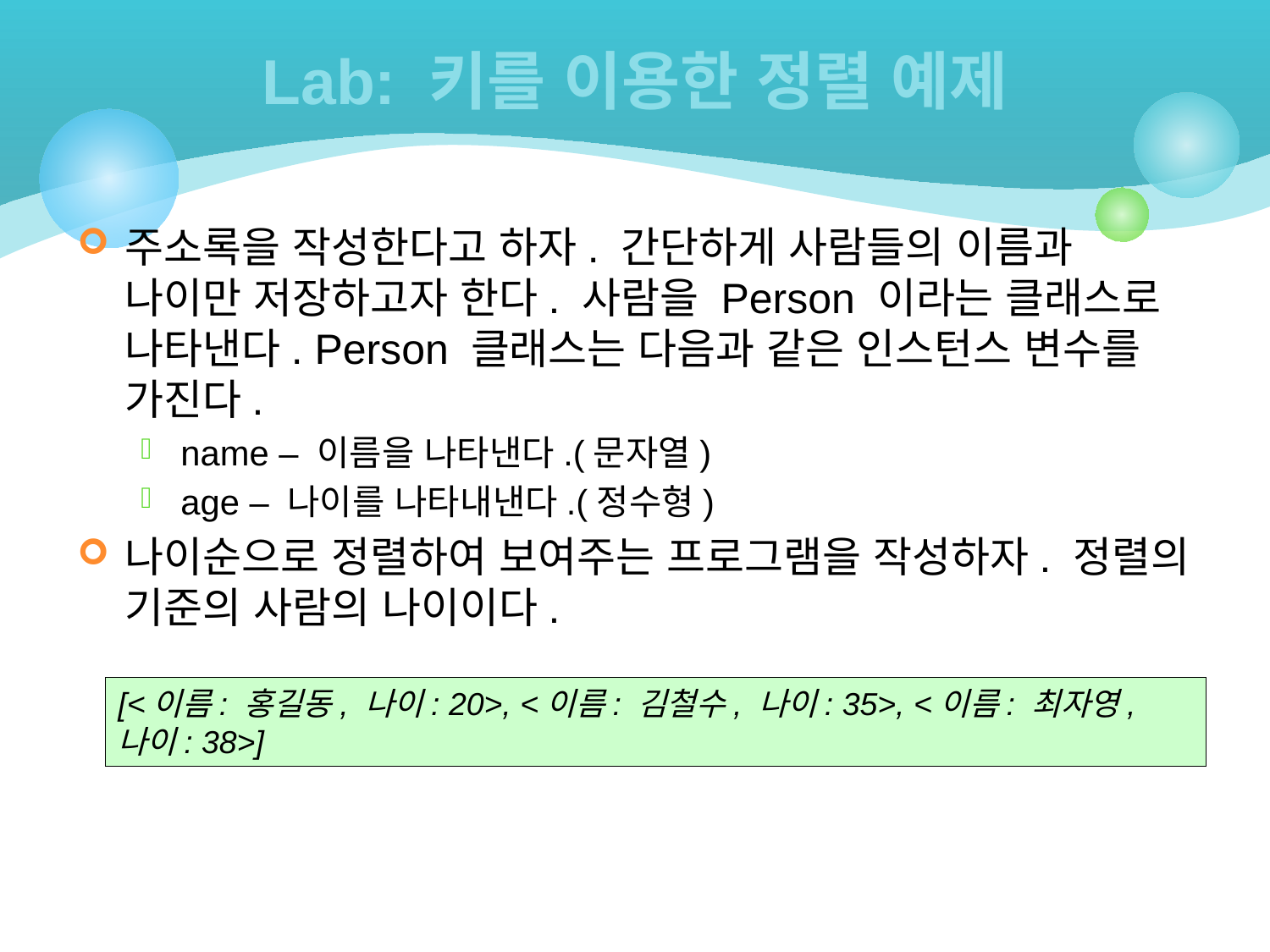

# Lab: 키를 이용한 정렬 예제
주소록을 작성한다고 하자. 간단하게 사람들의 이름과 나이만 저장하고자 한다. 사람을 Person 이라는 클래스로 나타낸다. Person 클래스는 다음과 같은 인스턴스 변수를 가진다.
name – 이름을 나타낸다.(문자열)
age – 나이를 나타내낸다.(정수형)
나이순으로 정렬하여 보여주는 프로그램을 작성하자. 정렬의 기준의 사람의 나이이다.

[<이름: 홍길동, 나이: 20>, <이름: 김철수, 나이: 35>, <이름: 최자영, 나이: 38>]